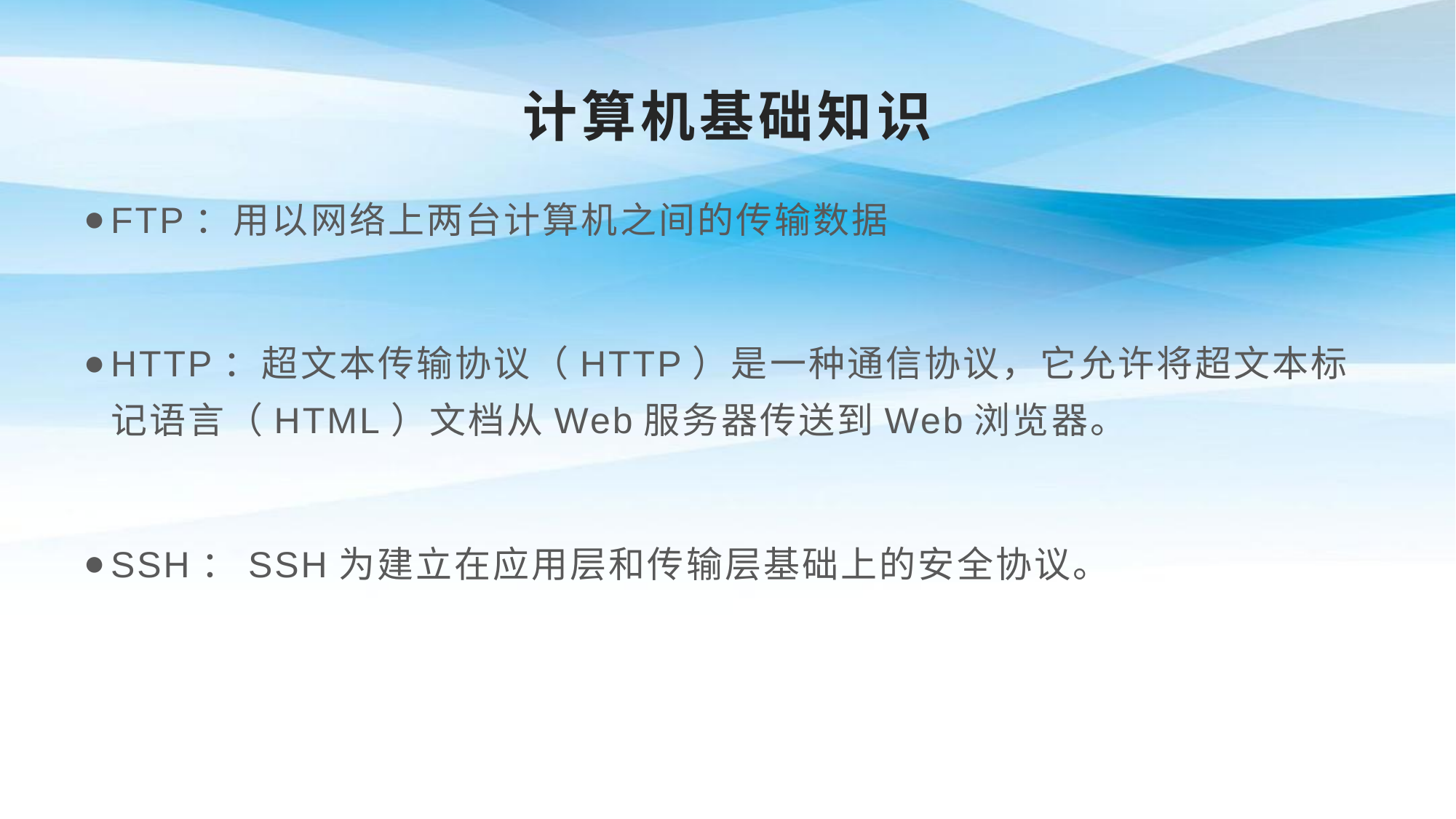

# 计算机基础知识
FTP：用以网络上两台计算机之间的传输数据

HTTP：超文本传输协议（HTTP）是一种通信协议，它允许将超文本标记语言（HTML）文档从Web服务器传送到Web浏览器。

SSH：SSH为建立在应用层和传输层基础上的安全协议。